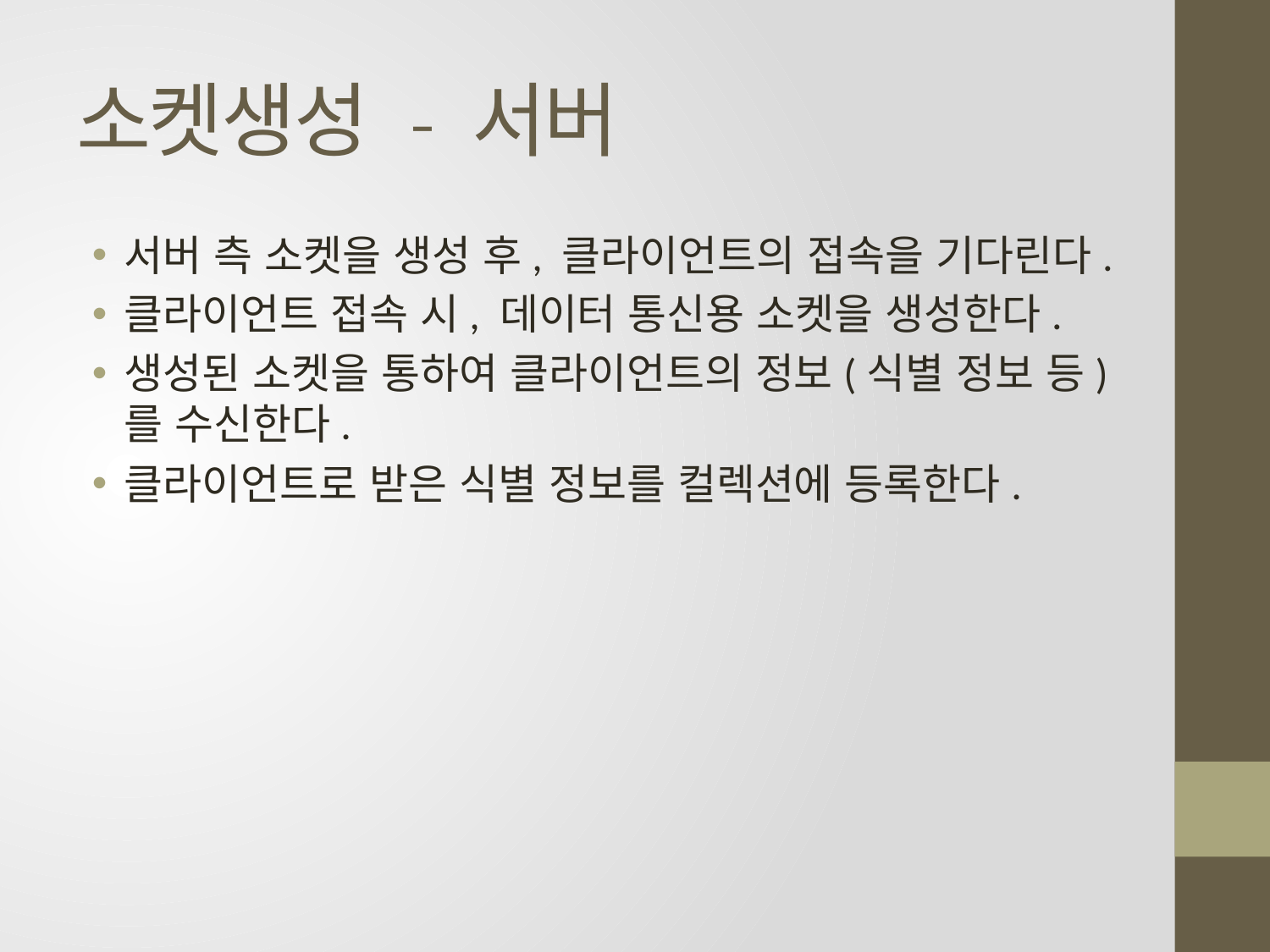

# 소켓생성 - 서버
서버 측 소켓을 생성 후, 클라이언트의 접속을 기다린다.
클라이언트 접속 시, 데이터 통신용 소켓을 생성한다.
생성된 소켓을 통하여 클라이언트의 정보(식별 정보 등)를 수신한다.
클라이언트로 받은 식별 정보를 컬렉션에 등록한다.